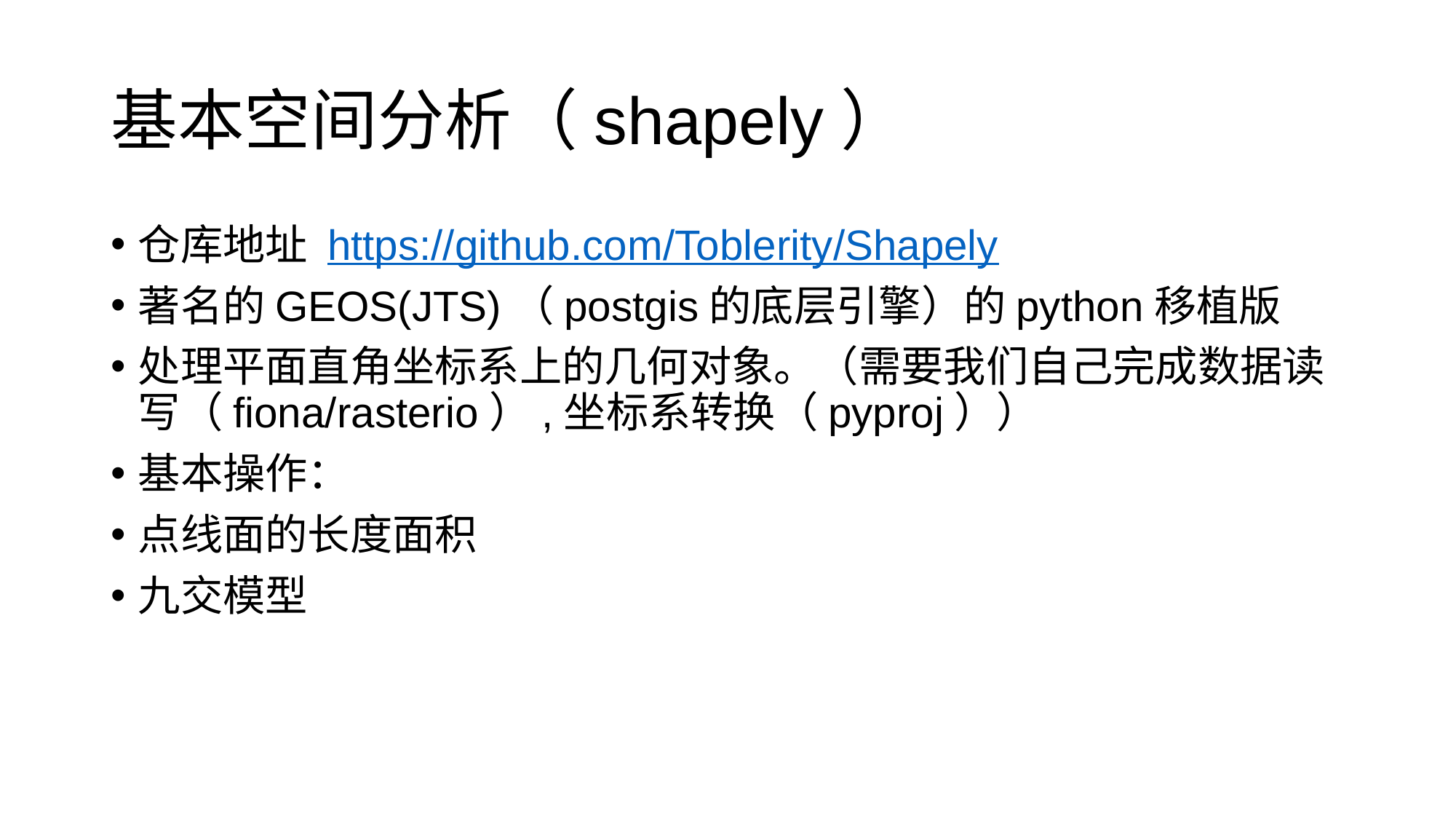

# 基本空间分析（shapely）
仓库地址 https://github.com/Toblerity/Shapely
著名的GEOS(JTS)（postgis的底层引擎）的python移植版
处理平面直角坐标系上的几何对象。（需要我们自己完成数据读写（fiona/rasterio）,坐标系转换（pyproj））
基本操作：
点线面的长度面积
九交模型